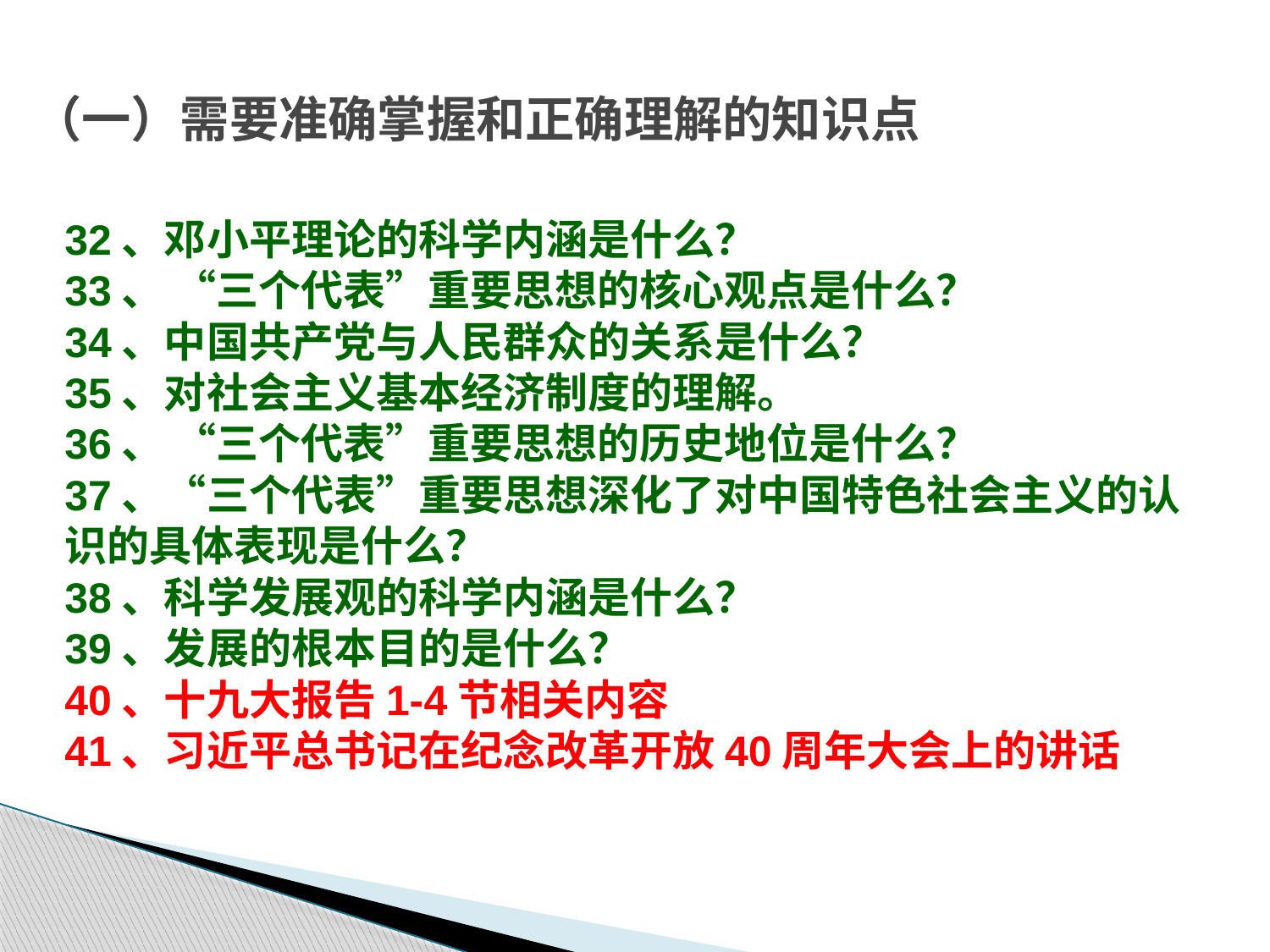

# （一）需要准确掌握和正确理解的知识点
32、邓小平理论的科学内涵是什么？
33、 “三个代表”重要思想的核心观点是什么？
34、中国共产党与人民群众的关系是什么？
35、对社会主义基本经济制度的理解。
36、 “三个代表”重要思想的历史地位是什么？
37、“三个代表”重要思想深化了对中国特色社会主义的认识的具体表现是什么？
38、科学发展观的科学内涵是什么？
39、发展的根本目的是什么？
40、十九大报告1-4节相关内容
41、习近平总书记在纪念改革开放40周年大会上的讲话